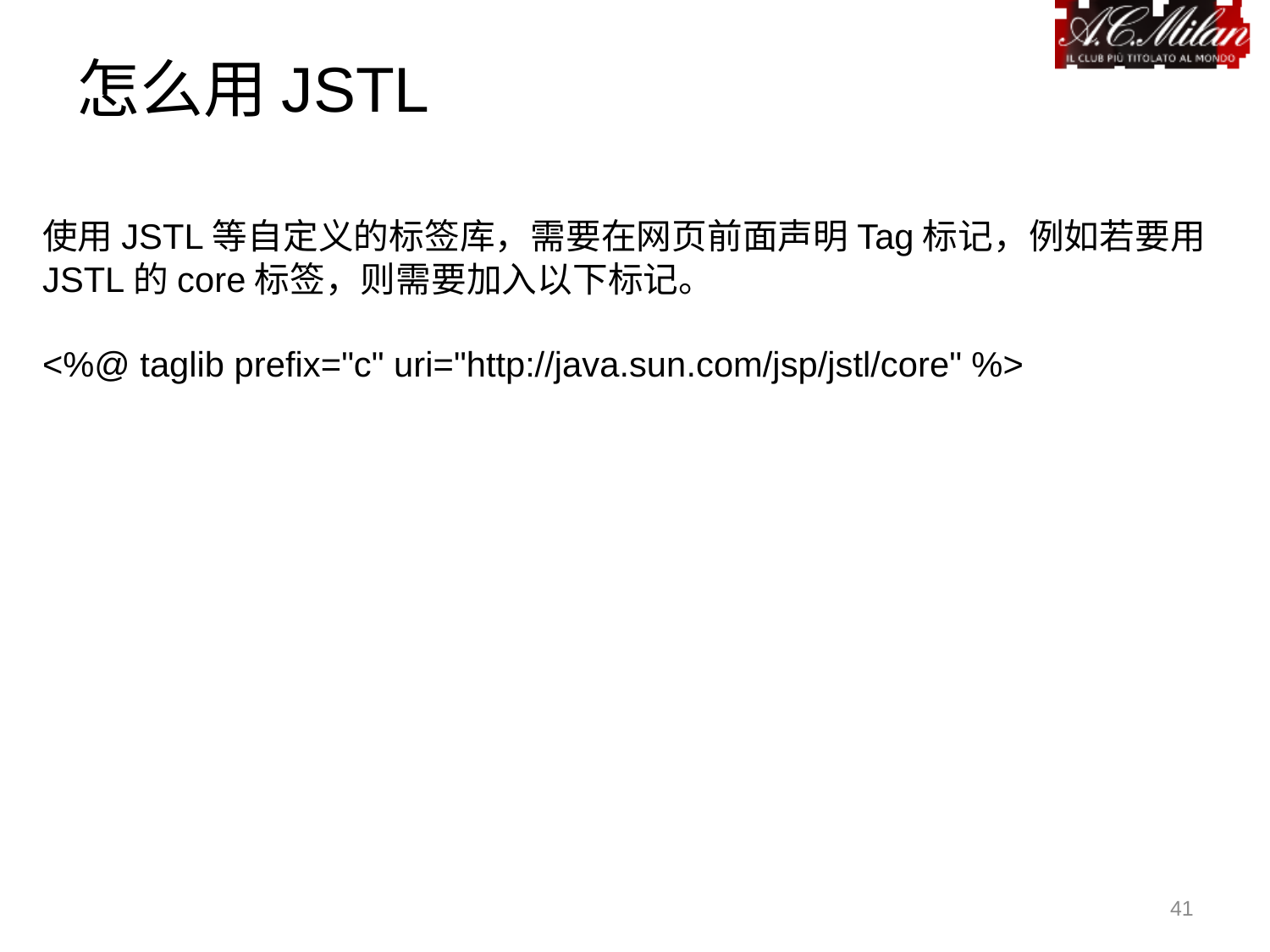

怎么用JSTL
使用JSTL等自定义的标签库，需要在网页前面声明Tag标记，例如若要用JSTL的core标签，则需要加入以下标记。

<%@ taglib prefix="c" uri="http://java.sun.com/jsp/jstl/core" %>

41